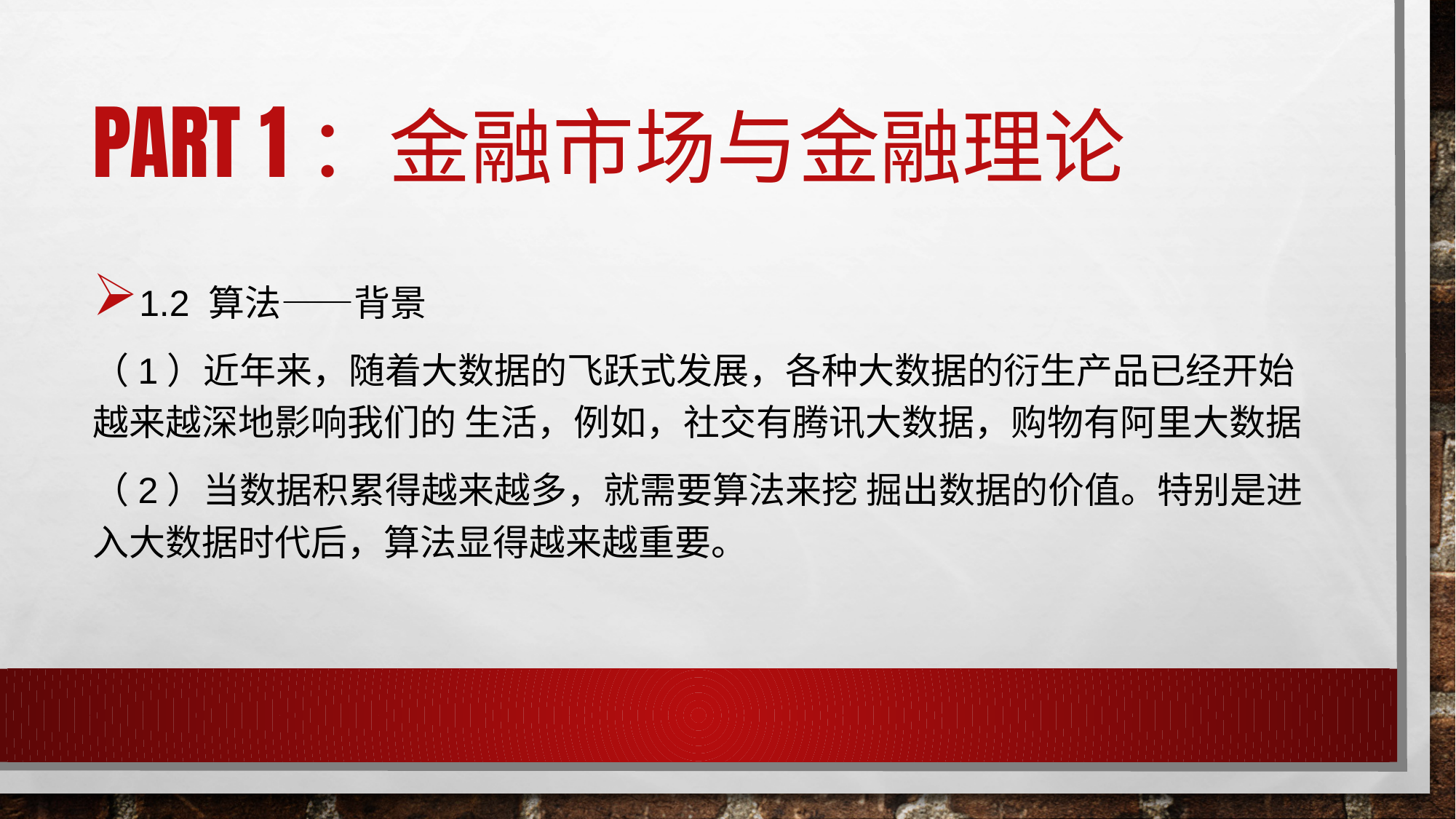

# Part 1：金融市场与金融理论
1.2 算法——背景
（1）近年来，随着⼤数据的飞跃式发展，各种大数据的衍生产品已经开始越来越深地影响我们的 生活，例如，社交有腾讯大数据，购物有阿里大数据
（2）当数据积累得越来越多，就需要算法来挖 掘出数据的价值。特别是进⼊⼤数据时代后，算法显得越来越重要。